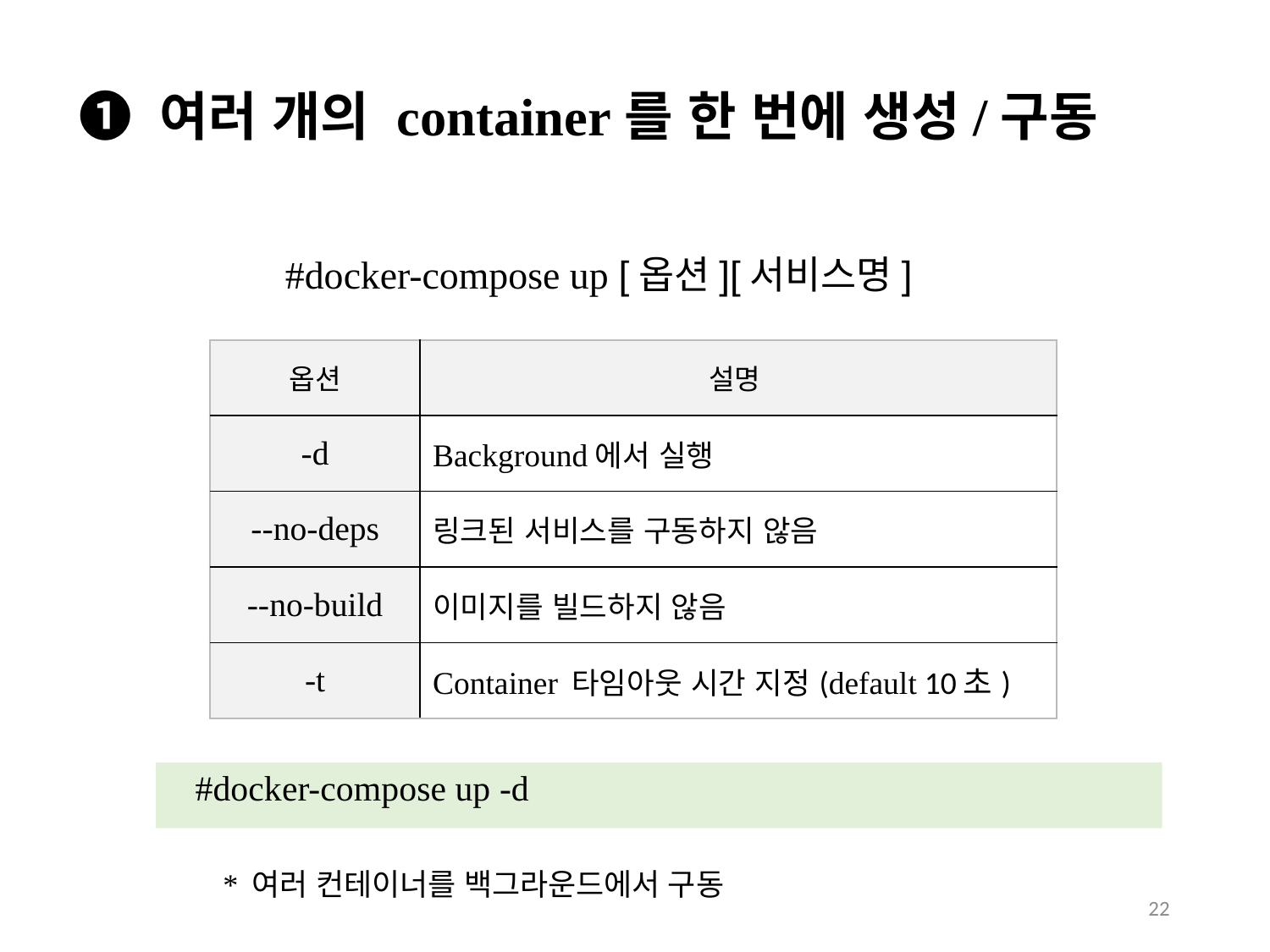

# ❶ 여러 개의 container를 한 번에 생성/구동
#docker-compose up [옵션][서비스명]
| 옵션 | 설명 |
| --- | --- |
| -d | Background에서 실행 |
| --no-deps | 링크된 서비스를 구동하지 않음 |
| --no-build | 이미지를 빌드하지 않음 |
| -t | Container 타임아웃 시간 지정(default 10초) |
   #docker-compose up -d
* 여러 컨테이너를 백그라운드에서 구동
22